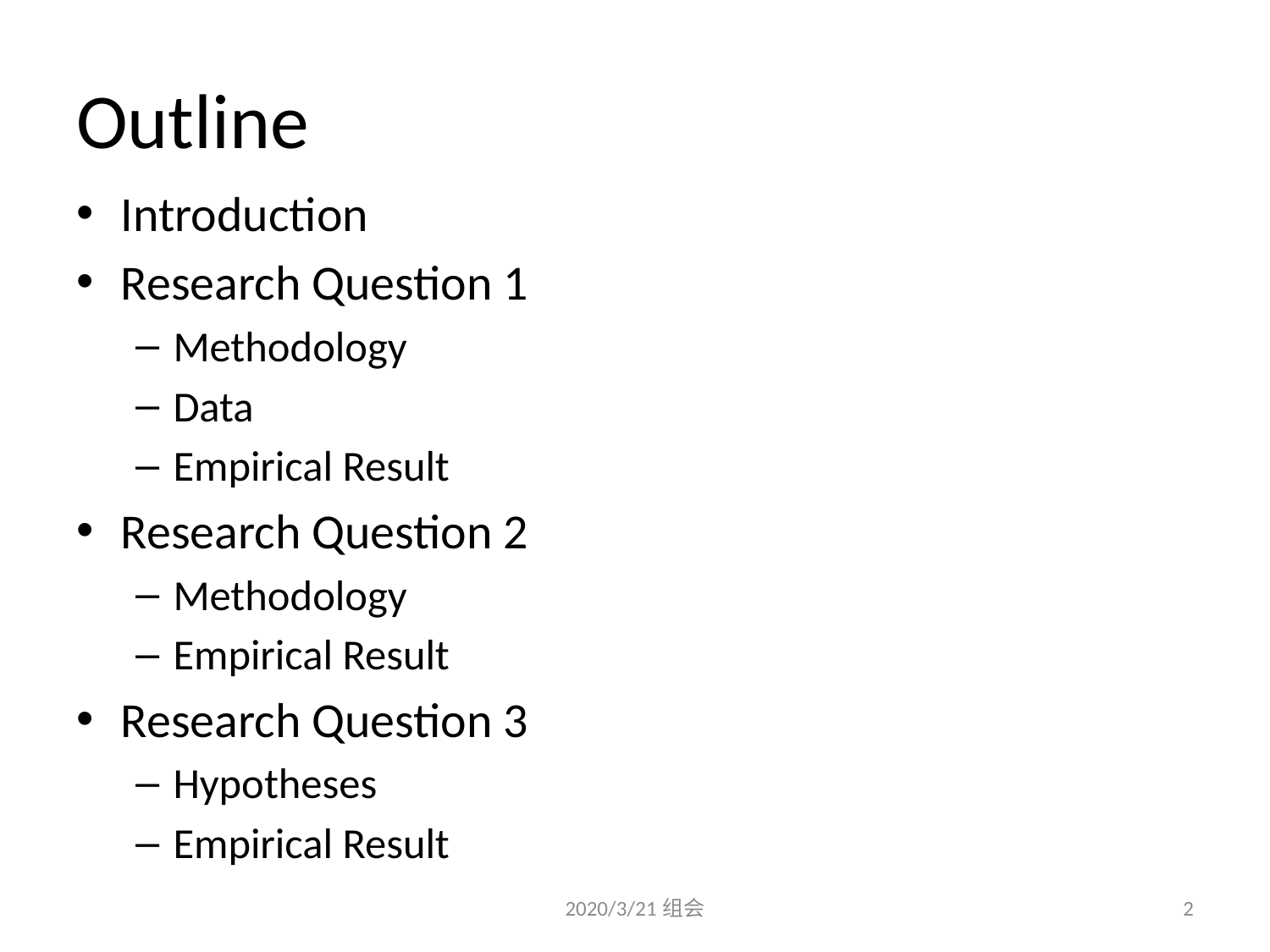

# Outline
Introduction
Research Question 1
Methodology
Data
Empirical Result
Research Question 2
Methodology
Empirical Result
Research Question 3
Hypotheses
Empirical Result

2020/3/21组会
2